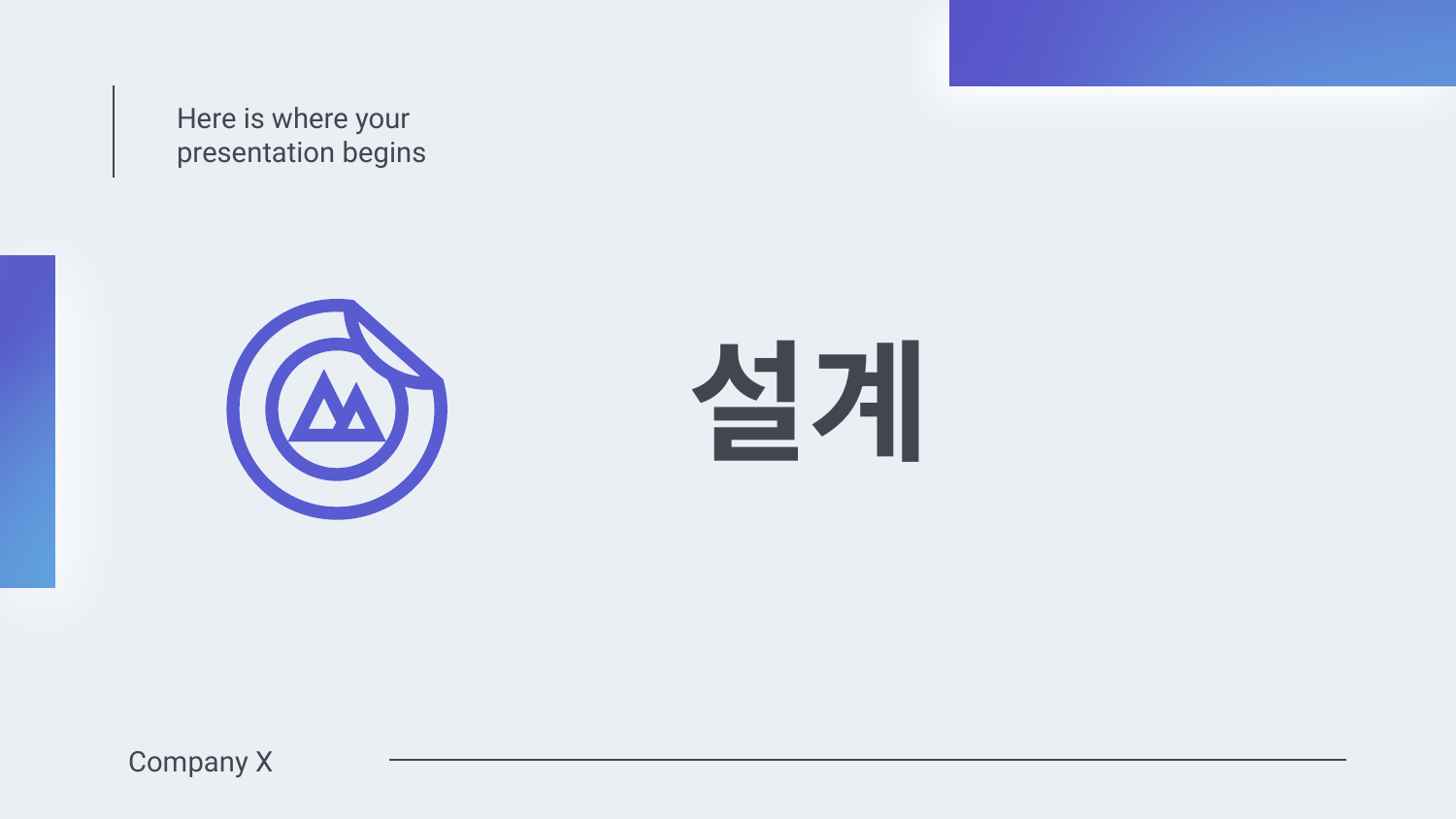

Here is where your presentation begins

# 설계
Company X